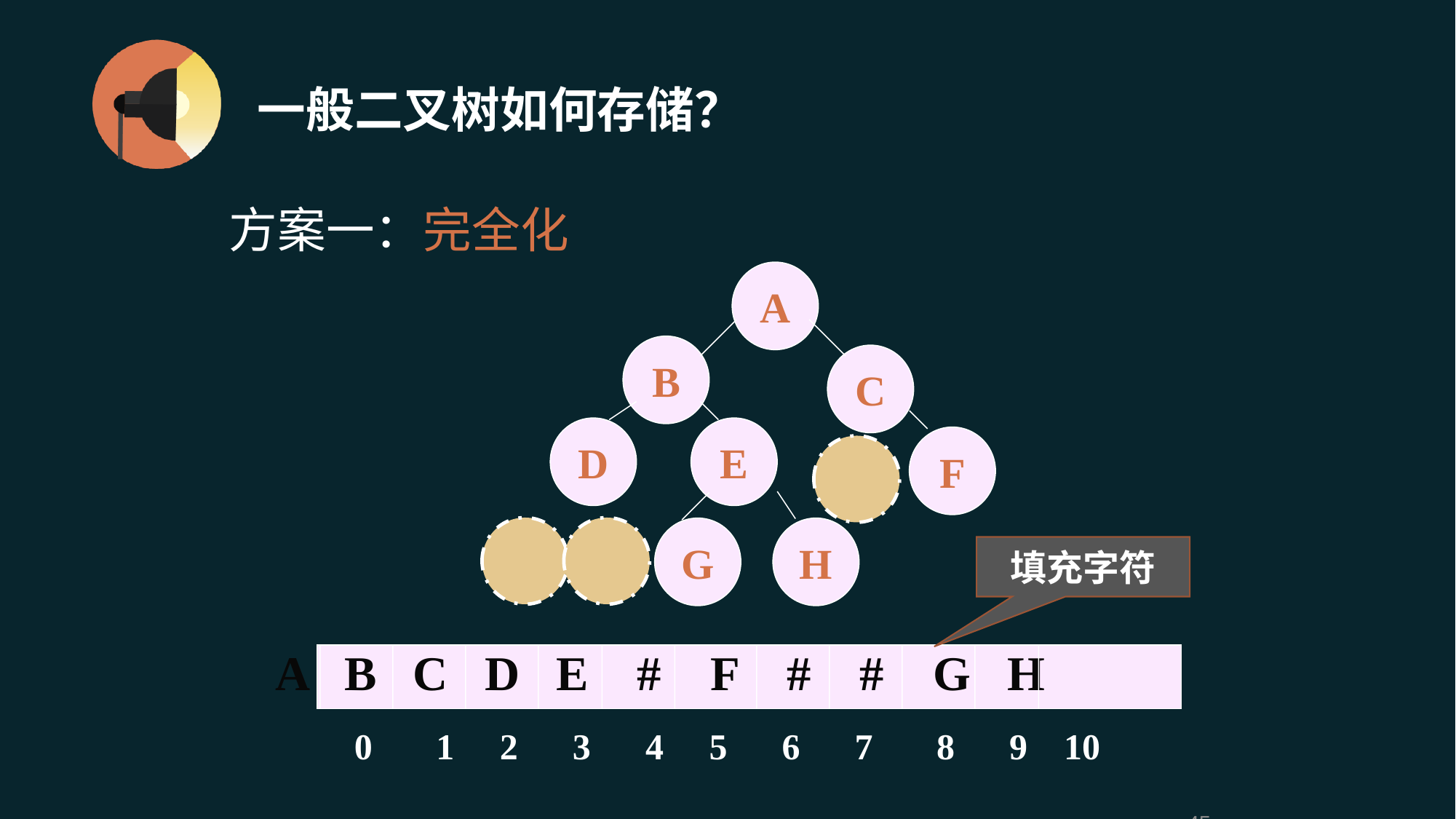

# 一般二叉树如何存储？
方案一：完全化
A

B
C

D
E
F

G
H

填充字符

      A   B   C   D   E    #    F    #    #    G   H

 0       1     2      3      4     5      6      7       8      9    10
45